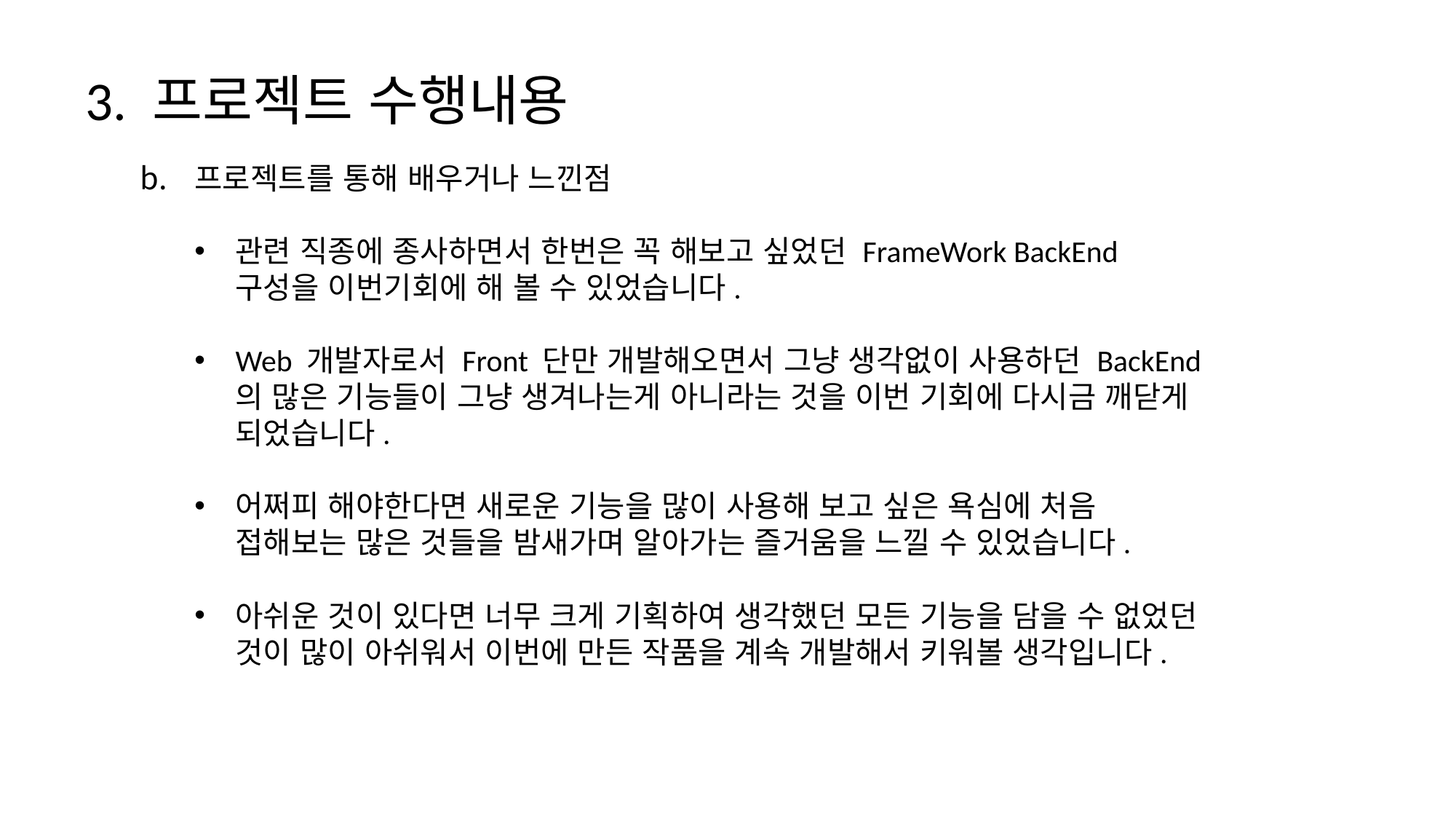

3. 프로젝트 수행내용
프로젝트를 통해 배우거나 느낀점

관련 직종에 종사하면서 한번은 꼭 해보고 싶었던 FrameWork BackEnd 구성을 이번기회에 해 볼 수 있었습니다.

Web 개발자로서 Front 단만 개발해오면서 그냥 생각없이 사용하던 BackEnd의 많은 기능들이 그냥 생겨나는게 아니라는 것을 이번 기회에 다시금 깨닫게 되었습니다.

어쩌피 해야한다면 새로운 기능을 많이 사용해 보고 싶은 욕심에 처음 접해보는 많은 것들을 밤새가며 알아가는 즐거움을 느낄 수 있었습니다.

아쉬운 것이 있다면 너무 크게 기획하여 생각했던 모든 기능을 담을 수 없었던 것이 많이 아쉬워서 이번에 만든 작품을 계속 개발해서 키워볼 생각입니다.